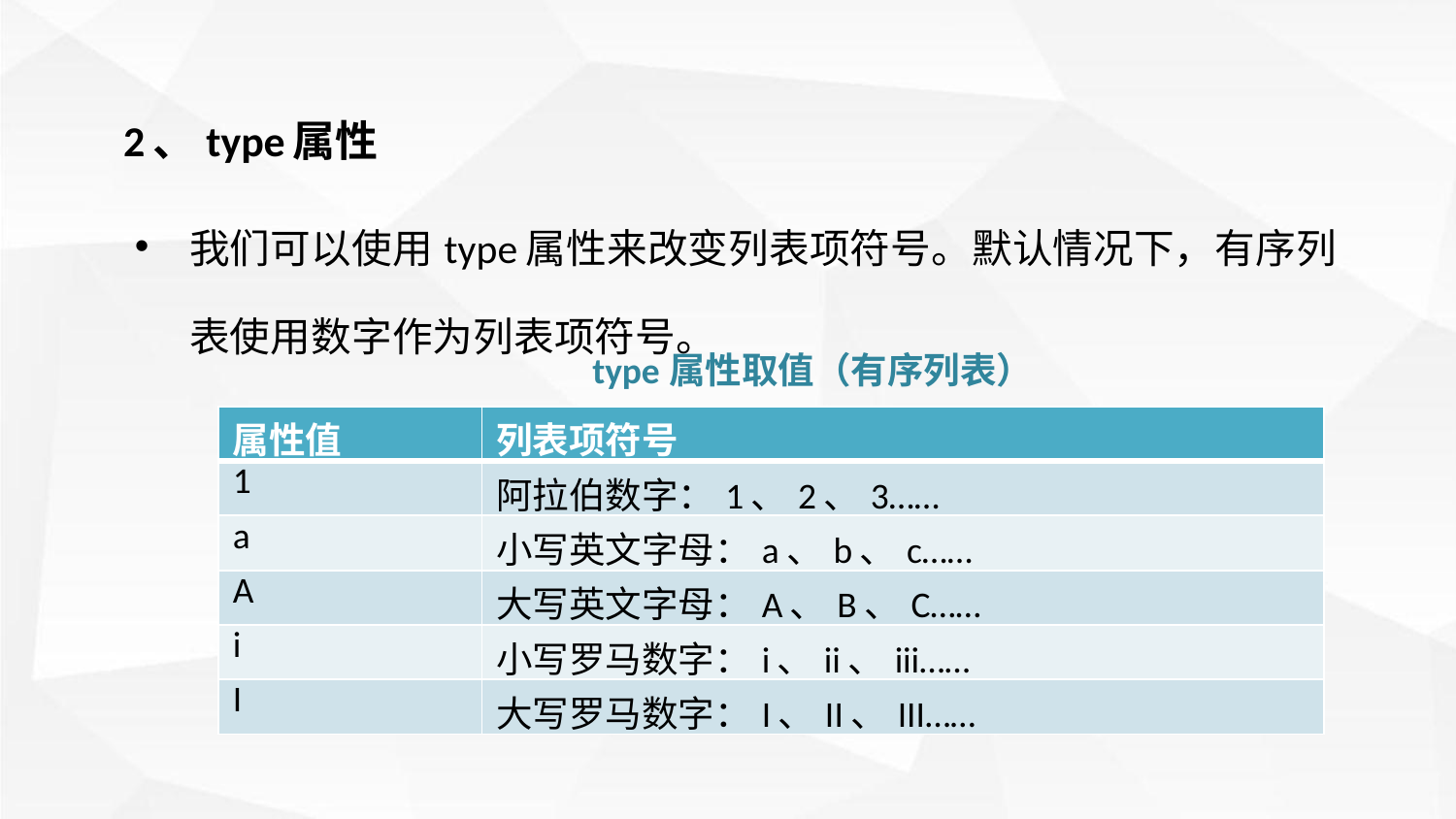

2、type属性
我们可以使用type属性来改变列表项符号。默认情况下，有序列表使用数字作为列表项符号。
type属性取值（有序列表）
| 属性值 | 列表项符号 |
| --- | --- |
| 1 | 阿拉伯数字：1、2、3…… |
| a | 小写英文字母：a、b、c…… |
| A | 大写英文字母：A、B、C…… |
| i | 小写罗马数字：i、ii、iii…… |
| I | 大写罗马数字：I、II、III…… |